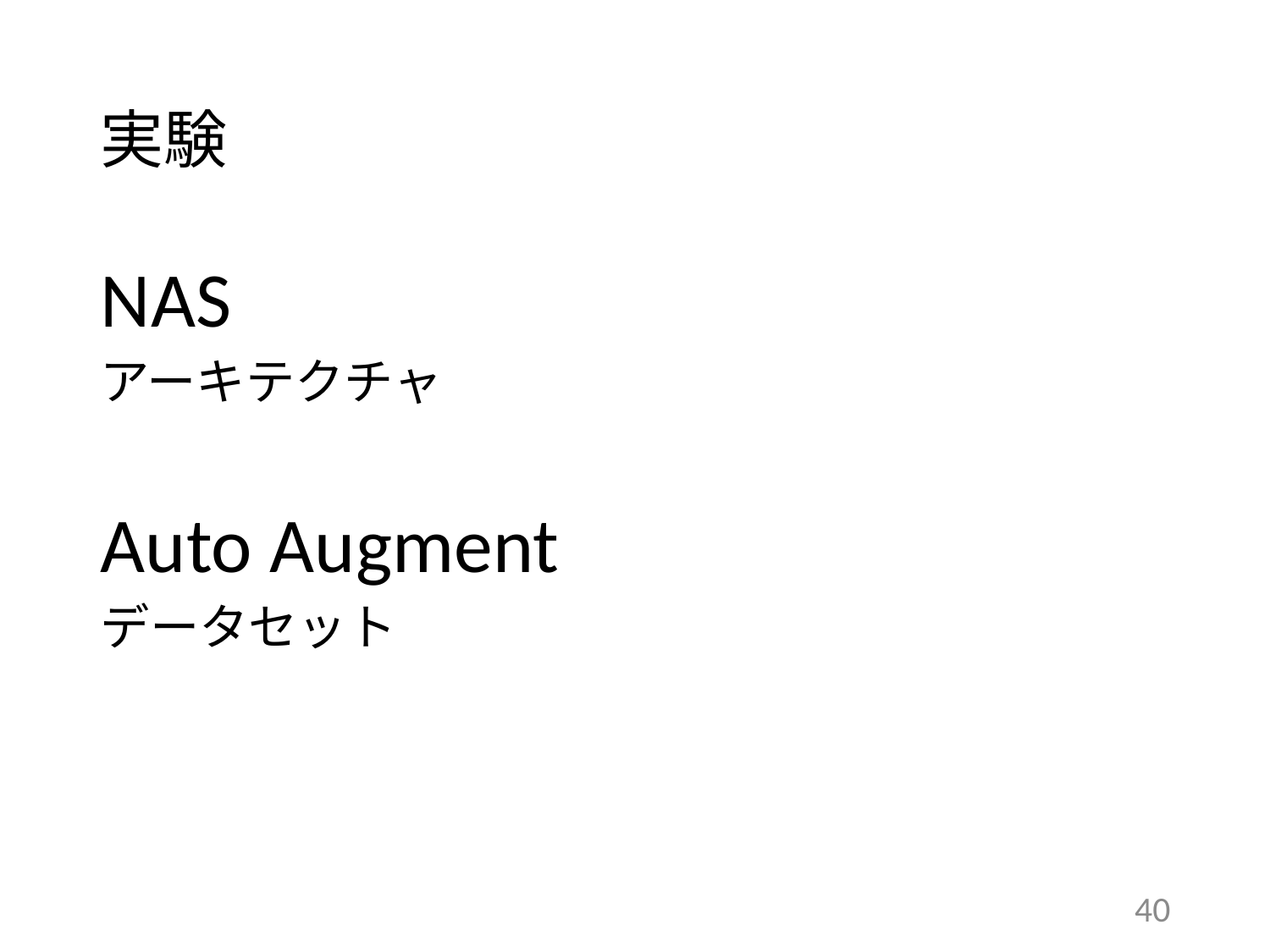

# 実験
NAS
アーキテクチャ

Auto Augment
データセット
40